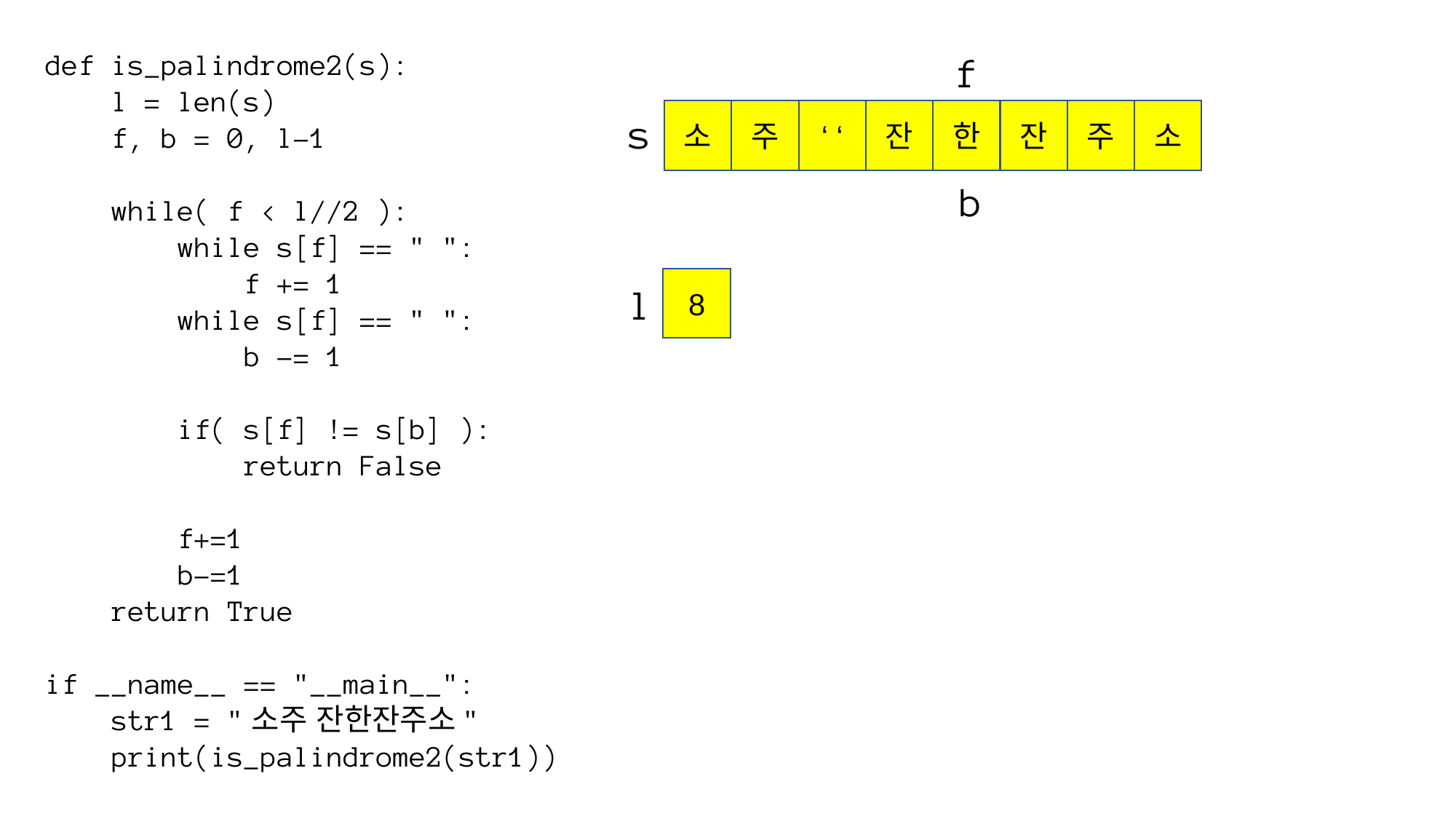

def is_palindrome2(s):
    l = len(s)
    f, b = 0, l-1

    while( f < l//2 ):
        while s[f] == " ":
            f += 1
        while s[f] == " ":
            b -= 1

        if( s[f] != s[b] ):
            return False

        f+=1
        b-=1
    return True

if __name__ == "__main__":
    str1 = "소주 잔한잔주소"
    print(is_palindrome2(str1))
f
s
소
주
‘ ‘
잔
한
잔
주
소
b
8
l